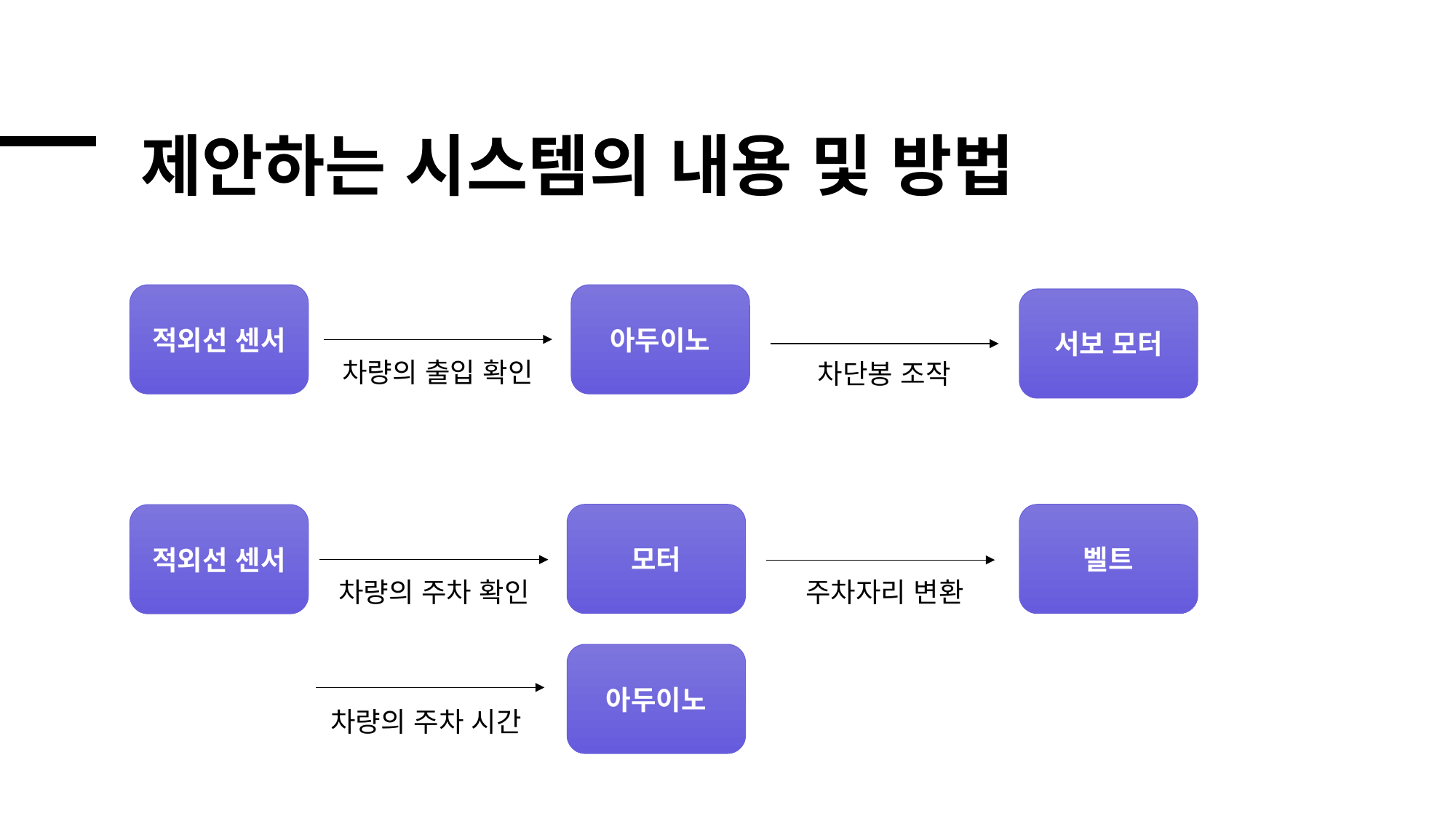

# 제안하는 시스템의 내용 및 방법
적외선 센서
아두이노
서보 모터
차량의 출입 확인
차단봉 조작
모터
벨트
적외선 센서
차량의 주차 확인
주차자리 변환
아두이노
차량의 주차 시간